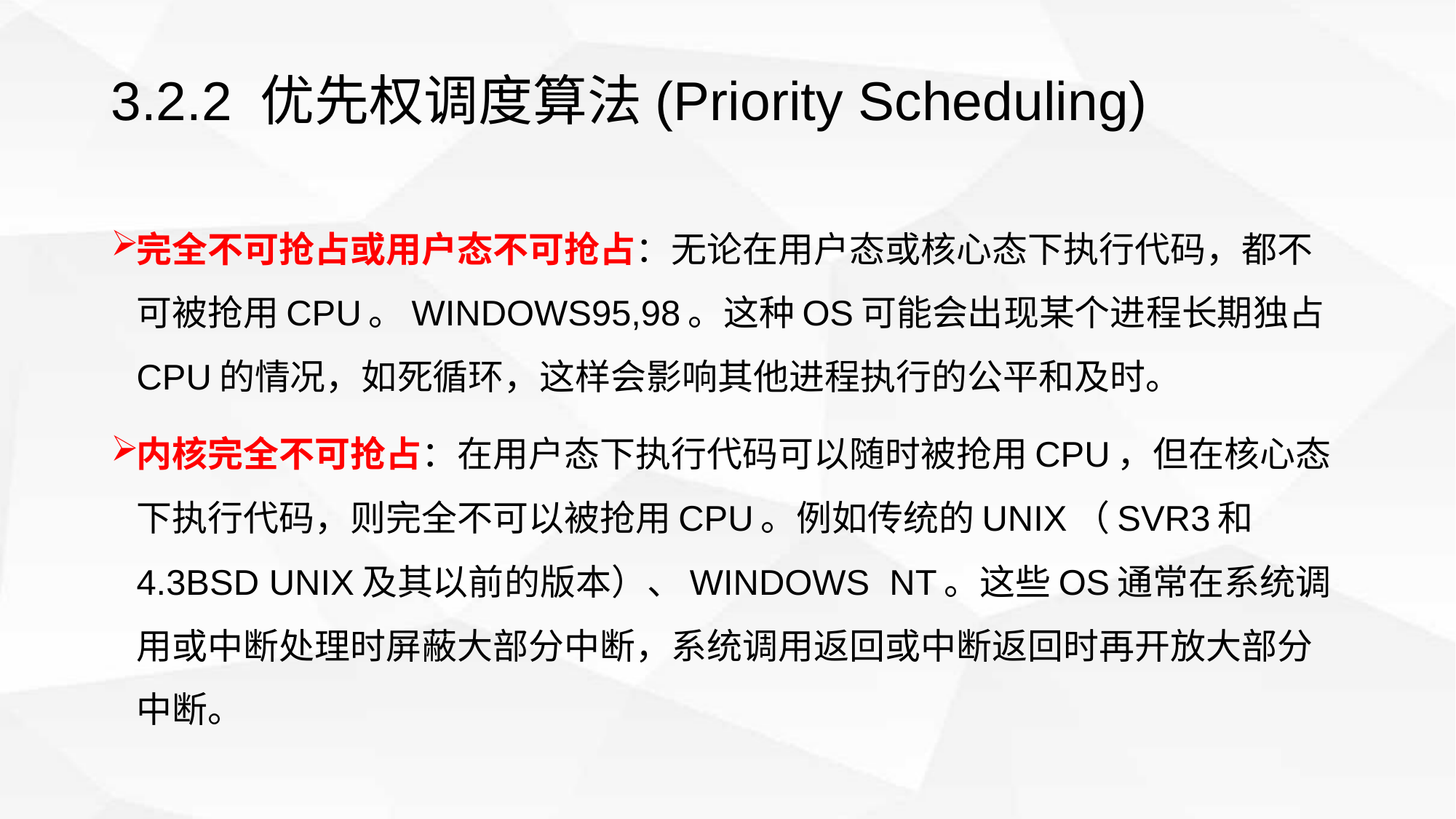

# 3.2.2 优先权调度算法(Priority Scheduling)
完全不可抢占或用户态不可抢占：无论在用户态或核心态下执行代码，都不可被抢用CPU。WINDOWS95,98。这种OS可能会出现某个进程长期独占CPU的情况，如死循环，这样会影响其他进程执行的公平和及时。
内核完全不可抢占：在用户态下执行代码可以随时被抢用CPU，但在核心态下执行代码，则完全不可以被抢用CPU。例如传统的UNIX（SVR3和4.3BSD UNIX及其以前的版本）、WINDOWS  NT。这些OS通常在系统调用或中断处理时屏蔽大部分中断，系统调用返回或中断返回时再开放大部分中断。